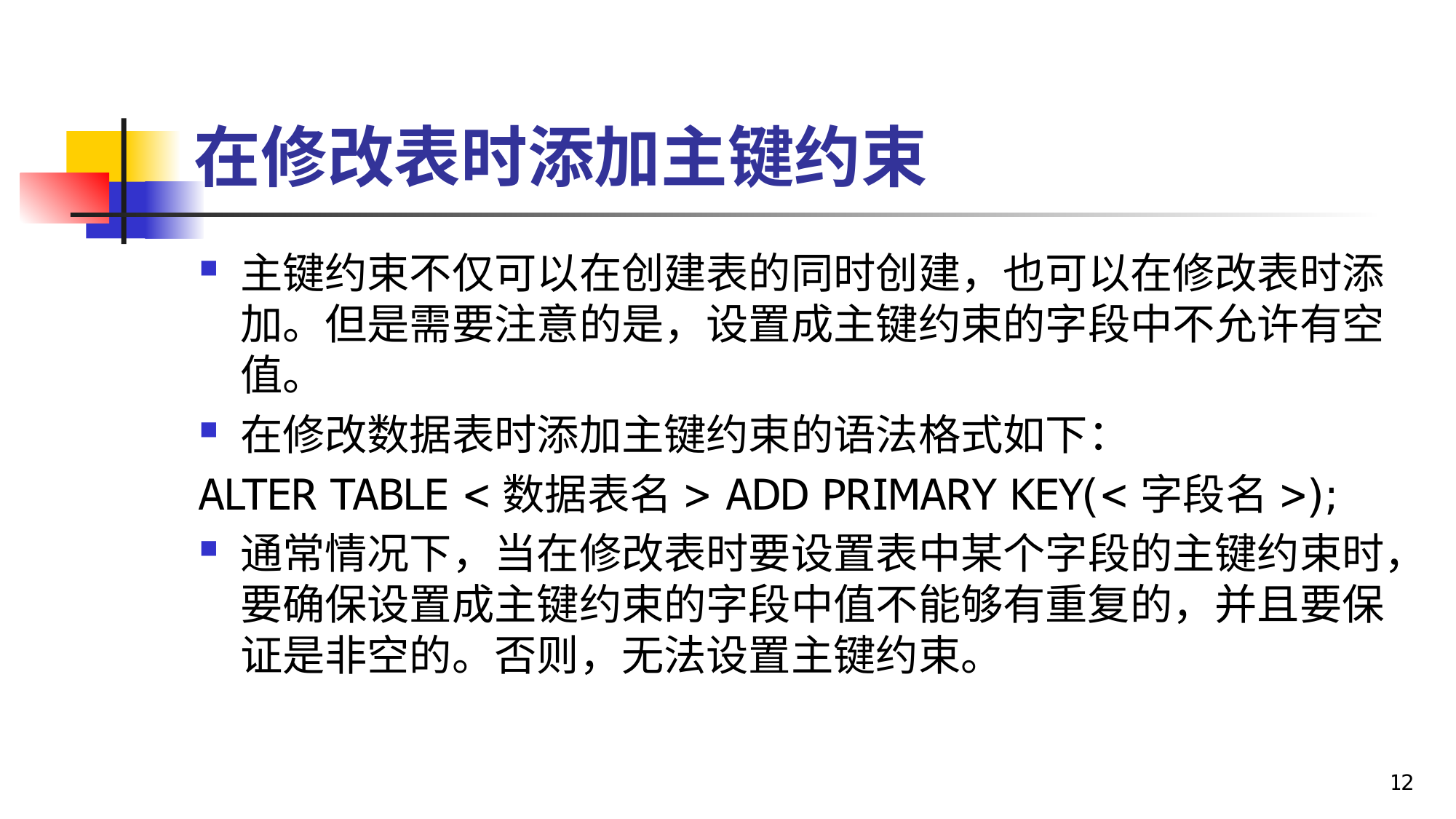

# 在修改表时添加主键约束
主键约束不仅可以在创建表的同时创建，也可以在修改表时添加。但是需要注意的是，设置成主键约束的字段中不允许有空值。
在修改数据表时添加主键约束的语法格式如下：
ALTER TABLE <数据表名> ADD PRIMARY KEY(<字段名>);
通常情况下，当在修改表时要设置表中某个字段的主键约束时，要确保设置成主键约束的字段中值不能够有重复的，并且要保证是非空的。否则，无法设置主键约束。

12